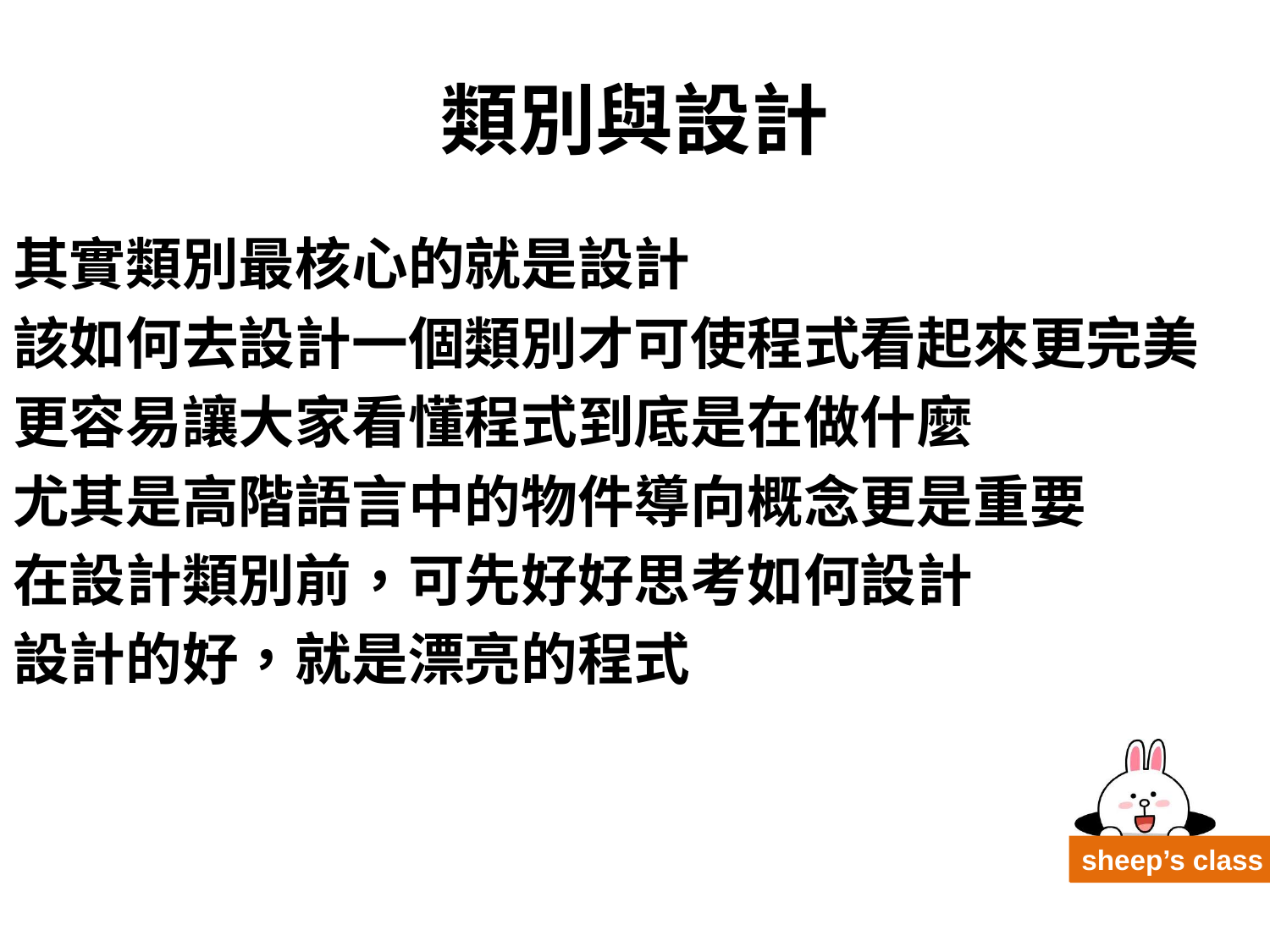

# 類別與設計
其實類別最核心的就是設計
該如何去設計一個類別才可使程式看起來更完美
更容易讓大家看懂程式到底是在做什麼
尤其是高階語言中的物件導向概念更是重要
在設計類別前，可先好好思考如何設計
設計的好，就是漂亮的程式